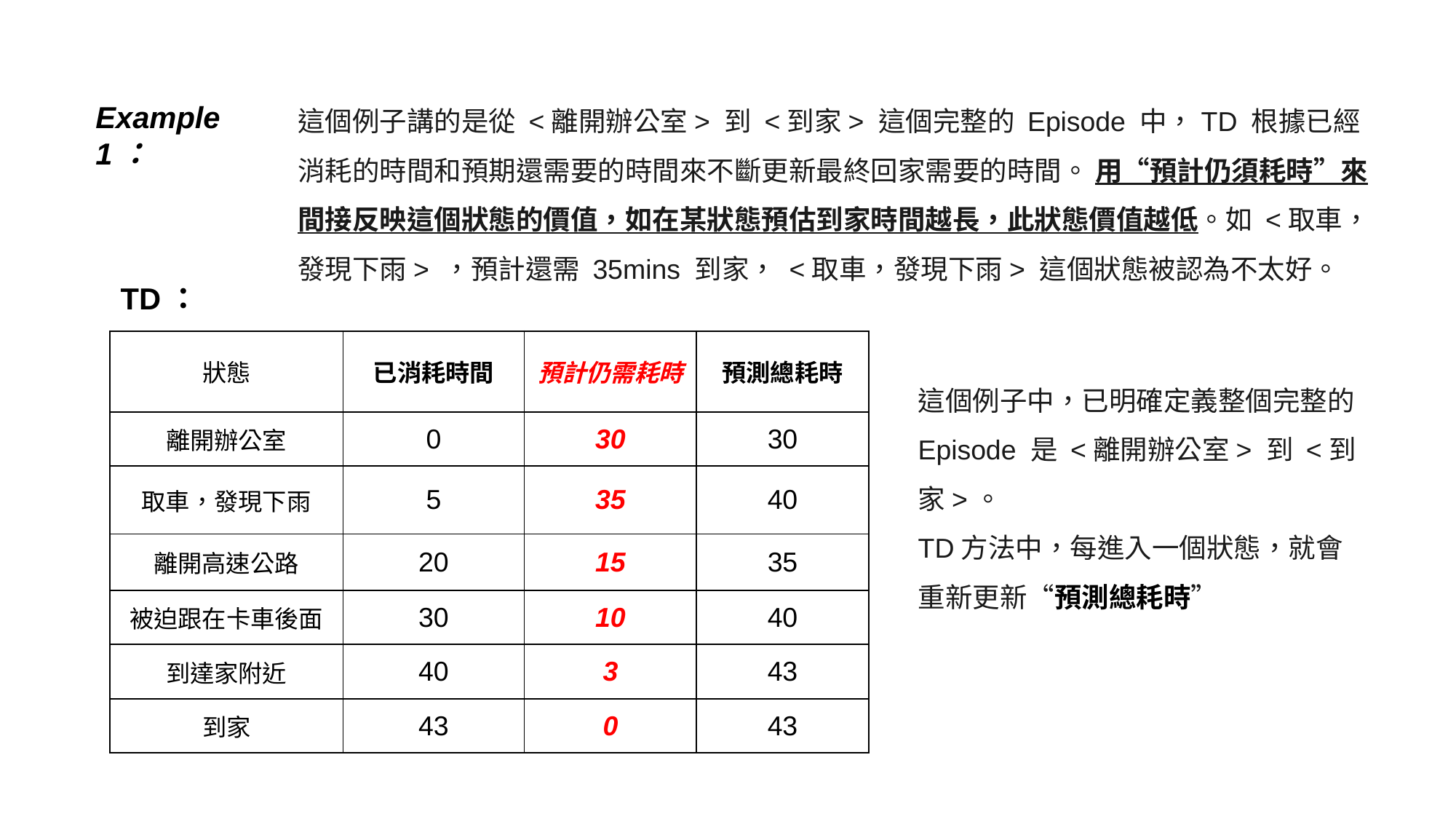

這個例子講的是從 <離開辦公室> 到 <到家> 這個完整的 Episode 中，TD 根據已經消耗的時間和預期還需要的時間來不斷更新最終回家需要的時間。 用“預計仍須耗時”來間接反映這個狀態的價值，如在某狀態預估到家時間越長，此狀態價值越低。如 <取車，發現下雨> ，預計還需 35mins 到家， <取車，發現下雨> 這個狀態被認為不太好。
Example 1：
TD：
| 狀態 | 已消耗時間 | 預計仍需耗時 | 預測總耗時 |
| --- | --- | --- | --- |
| 離開辦公室 | 0 | 30 | 30 |
| 取車，發現下雨 | 5 | 35 | 40 |
| 離開高速公路 | 20 | 15 | 35 |
| 被迫跟在卡車後面 | 30 | 10 | 40 |
| 到達家附近 | 40 | 3 | 43 |
| 到家 | 43 | 0 | 43 |
這個例子中，已明確定義整個完整的 Episode 是 <離開辦公室> 到 <到家>。
TD方法中，每進入一個狀態，就會重新更新“預測總耗時”